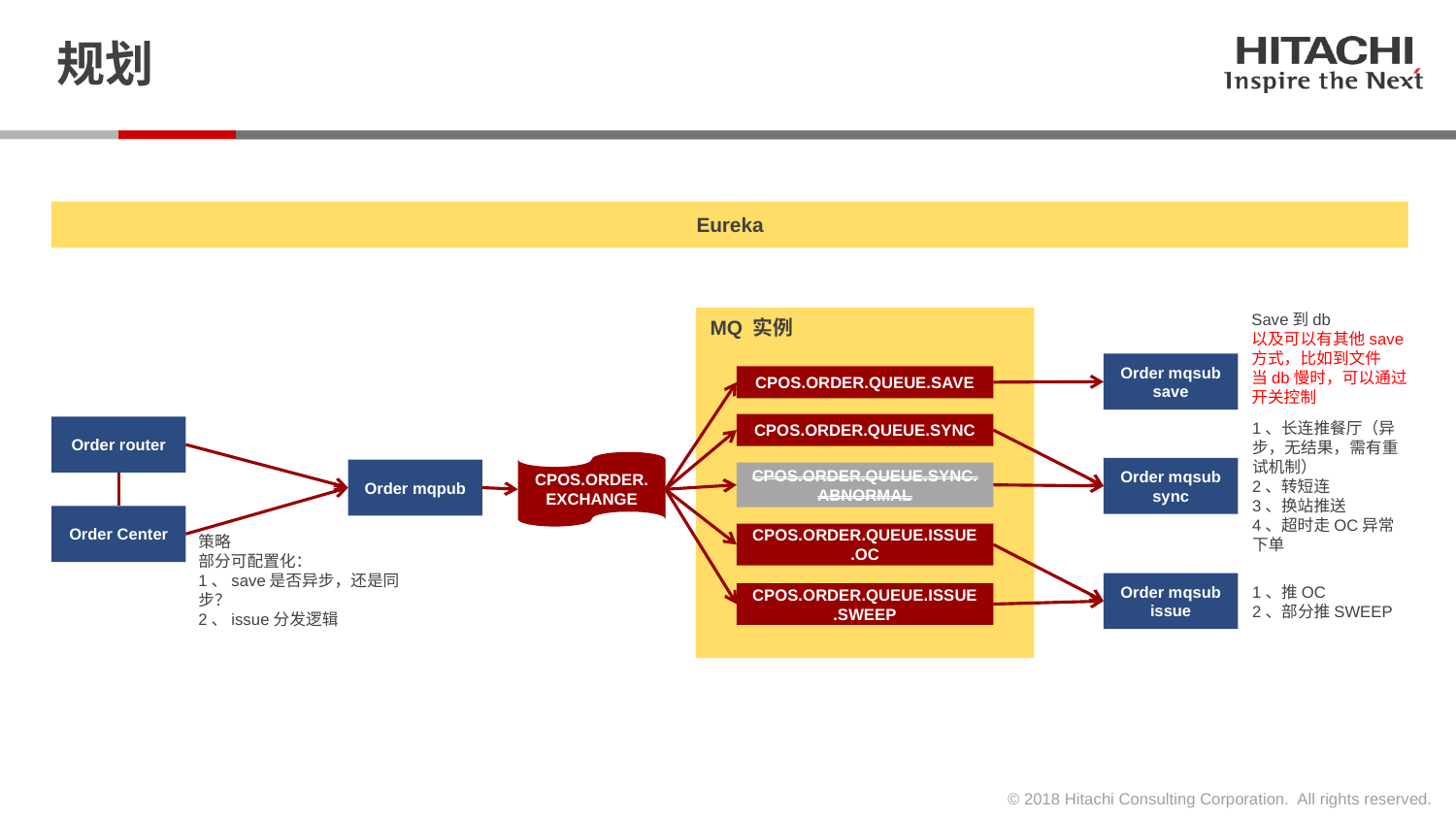

# 规划
Eureka
Save到db
以及可以有其他save方式，比如到文件
当db慢时，可以通过开关控制
MQ 实例
Order mqsub save
CPOS.ORDER.QUEUE.SAVE
1、长连推餐厅（异步，无结果，需有重试机制）
2、转短连
3、换站推送
4、超时走OC异常下单
CPOS.ORDER.QUEUE.SYNC
Order router
CPOS.ORDER.EXCHANGE
Order mqsub sync
Order mqpub
CPOS.ORDER.QUEUE.SYNC.ABNORMAL
Order Center
CPOS.ORDER.QUEUE.ISSUE.OC
策略
部分可配置化：
1、save是否异步，还是同步？
2、issue分发逻辑
Order mqsub issue
1、推OC
2、部分推SWEEP
CPOS.ORDER.QUEUE.ISSUE.SWEEP